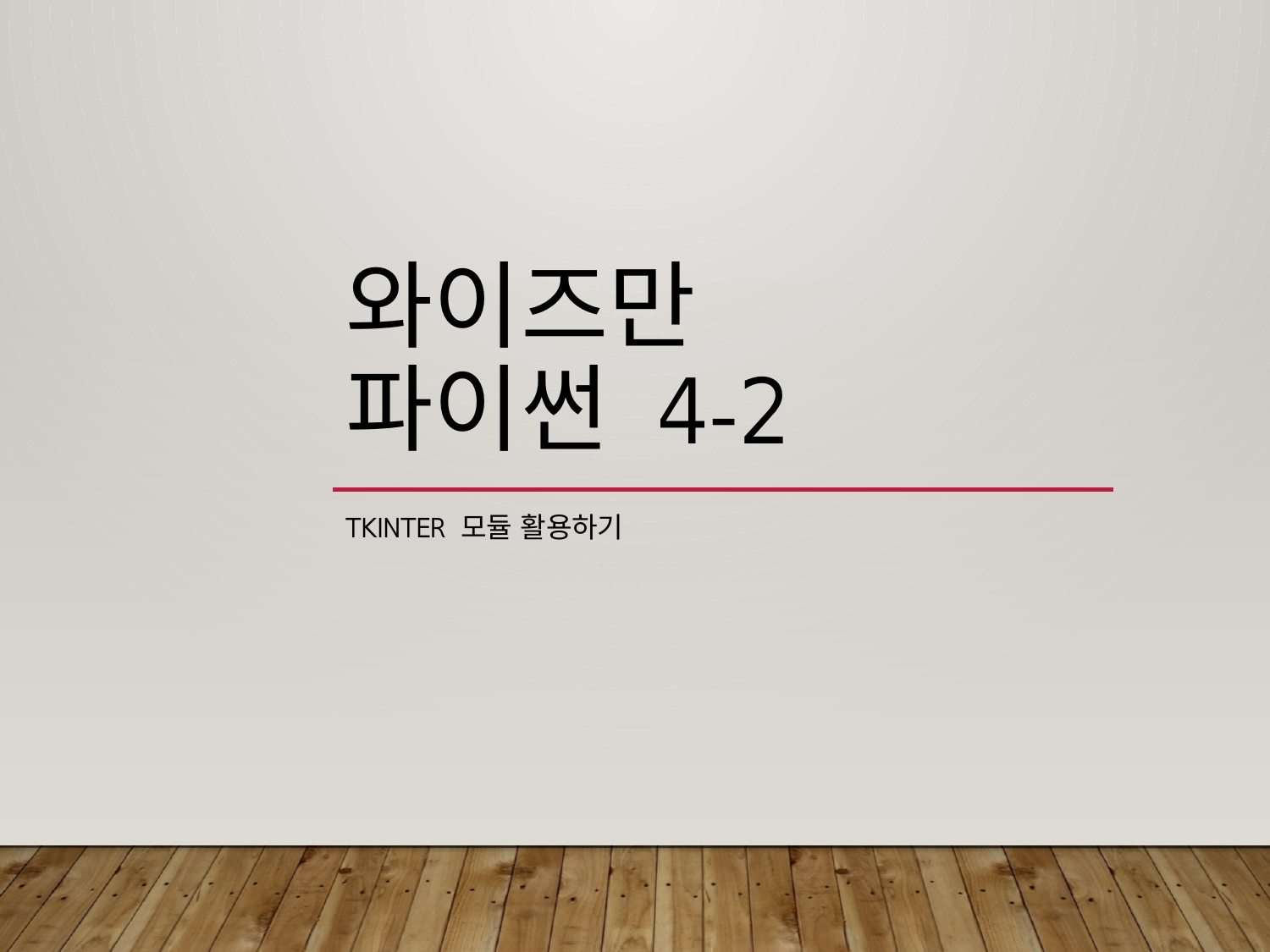

# 와이즈만 파이썬 4-2
tkinter 모듈 활용하기